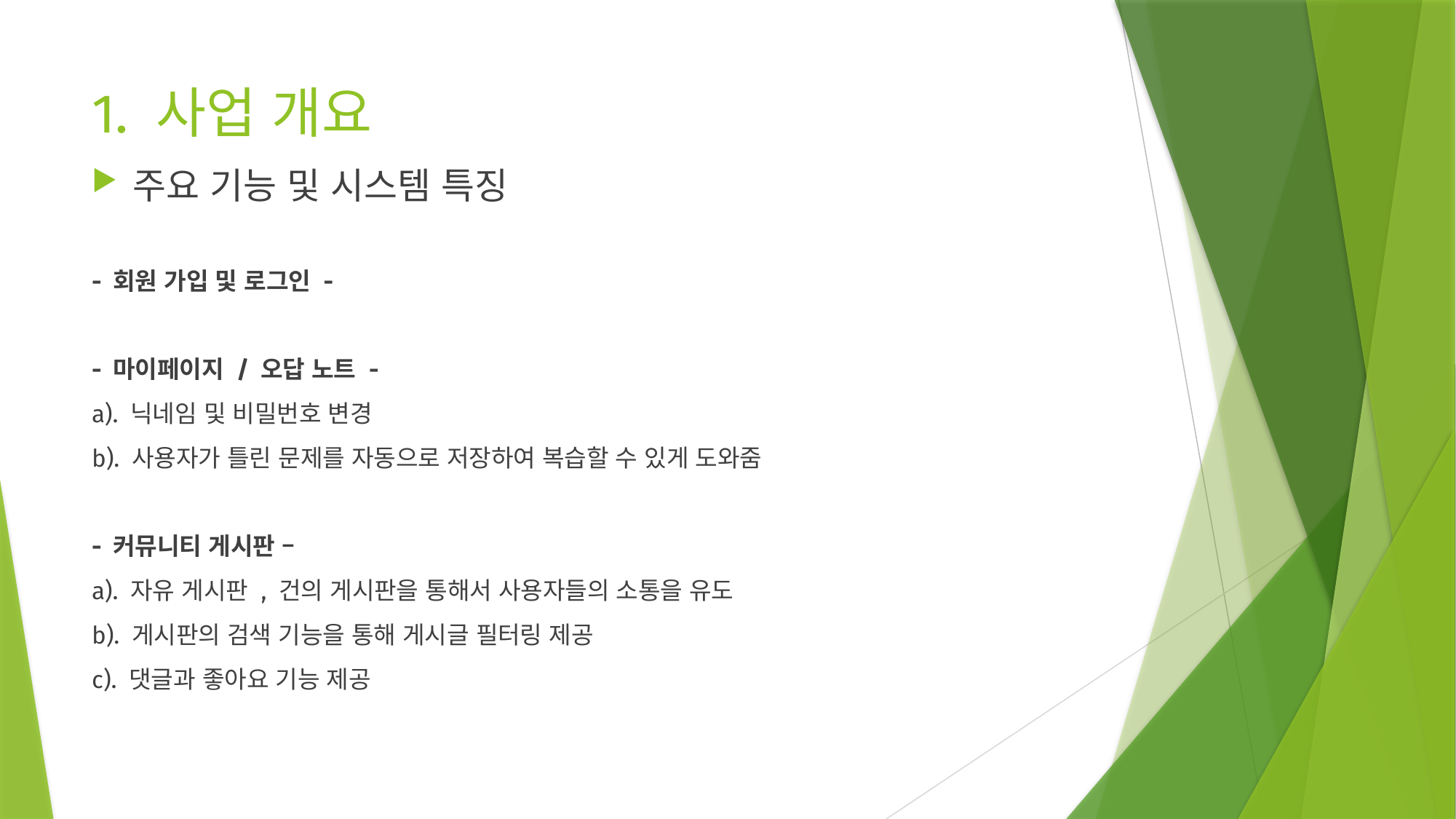

# 1. 사업 개요
주요 기능 및 시스템 특징

- 회원 가입 및 로그인 -

- 마이페이지 / 오답 노트 -
a). 닉네임 및 비밀번호 변경
b). 사용자가 틀린 문제를 자동으로 저장하여 복습할 수 있게 도와줌

- 커뮤니티 게시판 –
a). 자유 게시판 , 건의 게시판을 통해서 사용자들의 소통을 유도
b). 게시판의 검색 기능을 통해 게시글 필터링 제공
c). 댓글과 좋아요 기능 제공